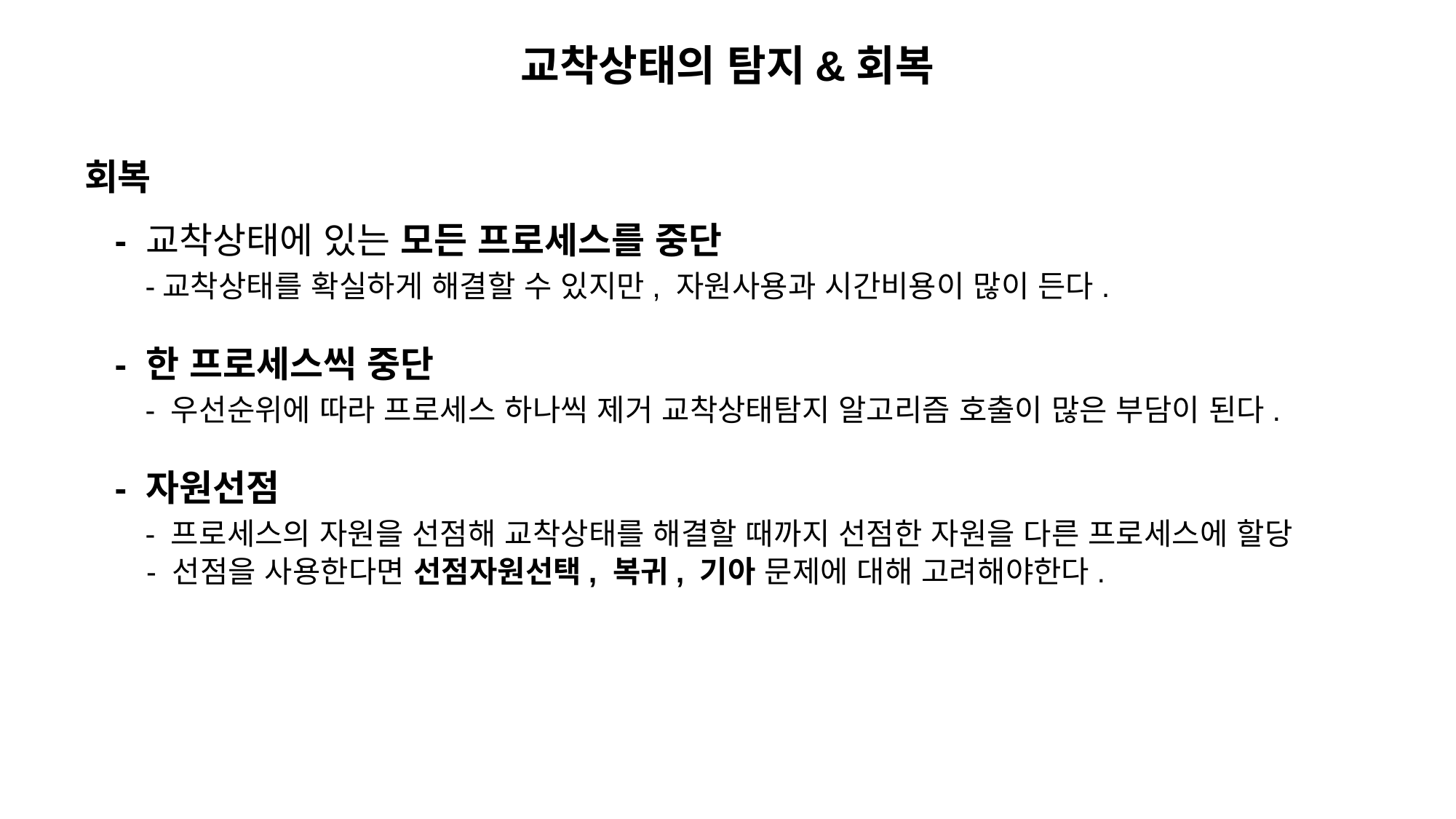

교착상태의 탐지&회복
회복
 - 교착상태에 있는 모든 프로세스를 중단
    -교착상태를 확실하게 해결할 수 있지만, 자원사용과 시간비용이 많이 든다.

 - 한 프로세스씩 중단
    - 우선순위에 따라 프로세스 하나씩 제거 교착상태탐지 알고리즘 호출이 많은 부담이 된다.

 - 자원선점
    - 프로세스의 자원을 선점해 교착상태를 해결할 때까지 선점한 자원을 다른 프로세스에 할당
     - 선점을 사용한다면 선점자원선택, 복귀, 기아 문제에 대해 고려해야한다.